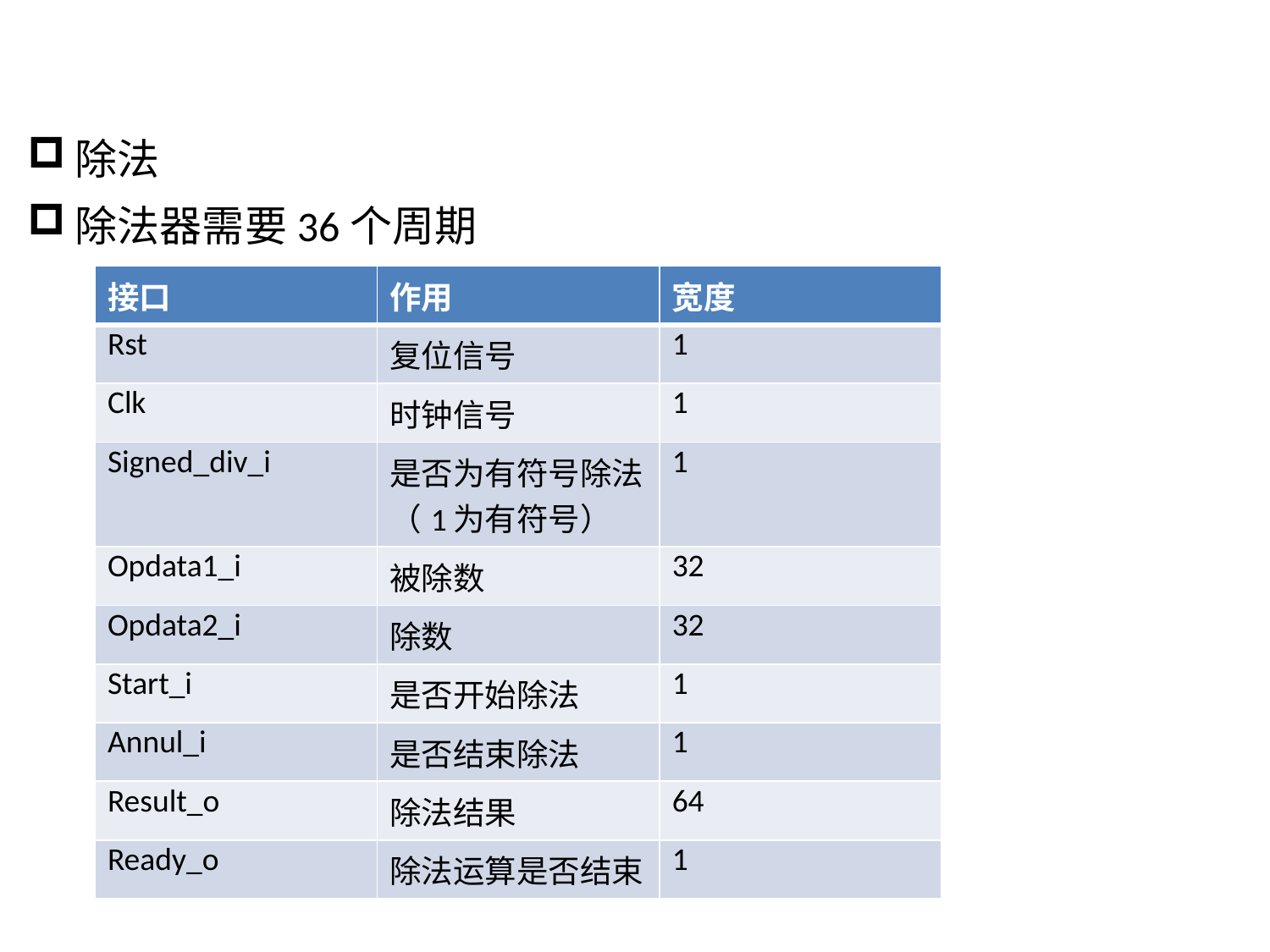

#
除法
除法器需要36个周期

| 接口 | 作用 | 宽度 |
| --- | --- | --- |
| Rst | 复位信号 | 1 |
| Clk | 时钟信号 | 1 |
| Signed\_div\_i | 是否为有符号除法（1为有符号） | 1 |
| Opdata1\_i | 被除数 | 32 |
| Opdata2\_i | 除数 | 32 |
| Start\_i | 是否开始除法 | 1 |
| Annul\_i | 是否结束除法 | 1 |
| Result\_o | 除法结果 | 64 |
| Ready\_o | 除法运算是否结束 | 1 |